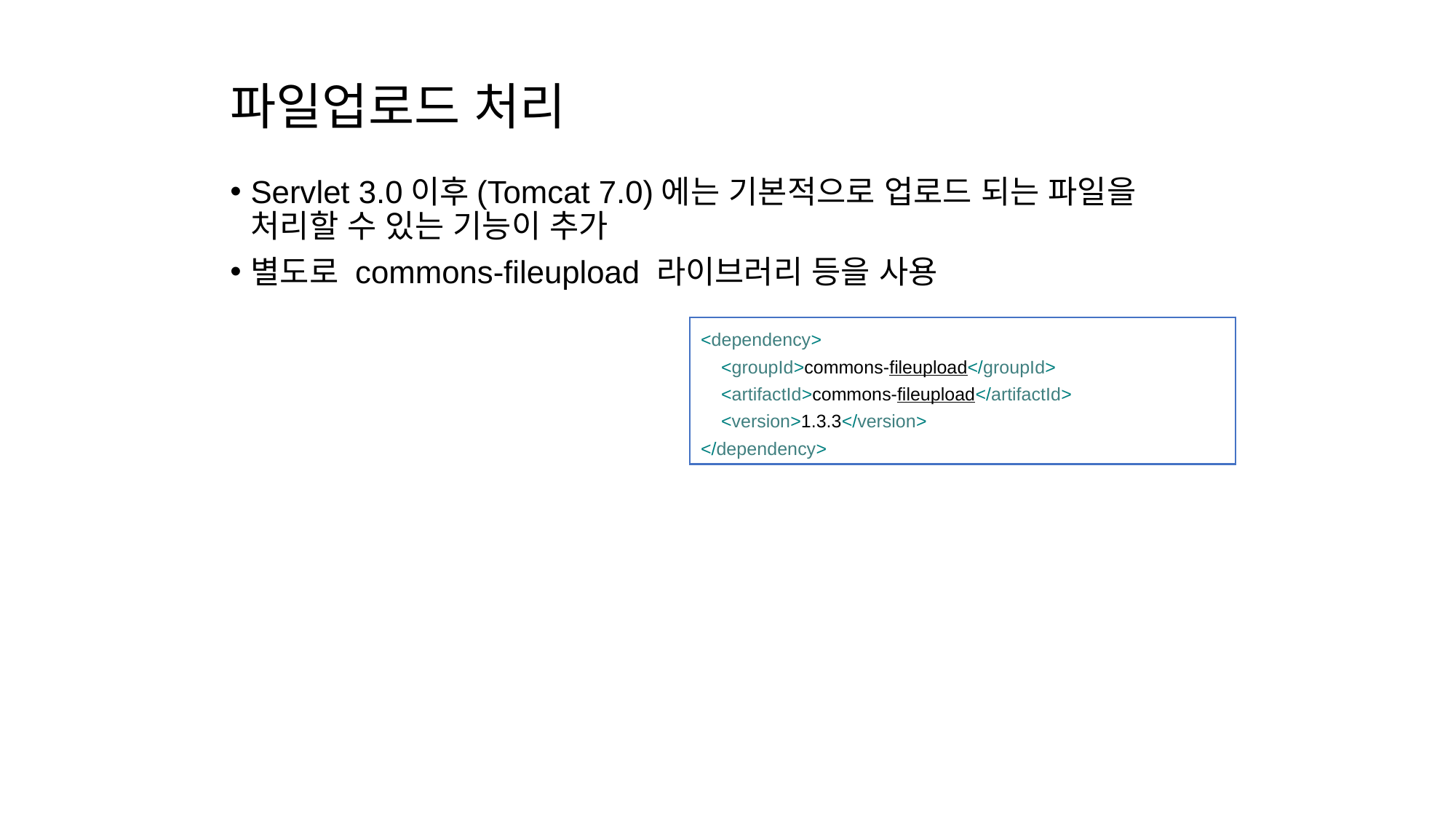

파일업로드 처리
Servlet 3.0이후(Tomcat 7.0)에는 기본적으로 업로드 되는 파일을 처리할 수 있는 기능이 추가
별도로 commons-fileupload 라이브러리 등을 사용
<dependency>
    <groupId>commons-fileupload</groupId>
    <artifactId>commons-fileupload</artifactId>
    <version>1.3.3</version>
</dependency>